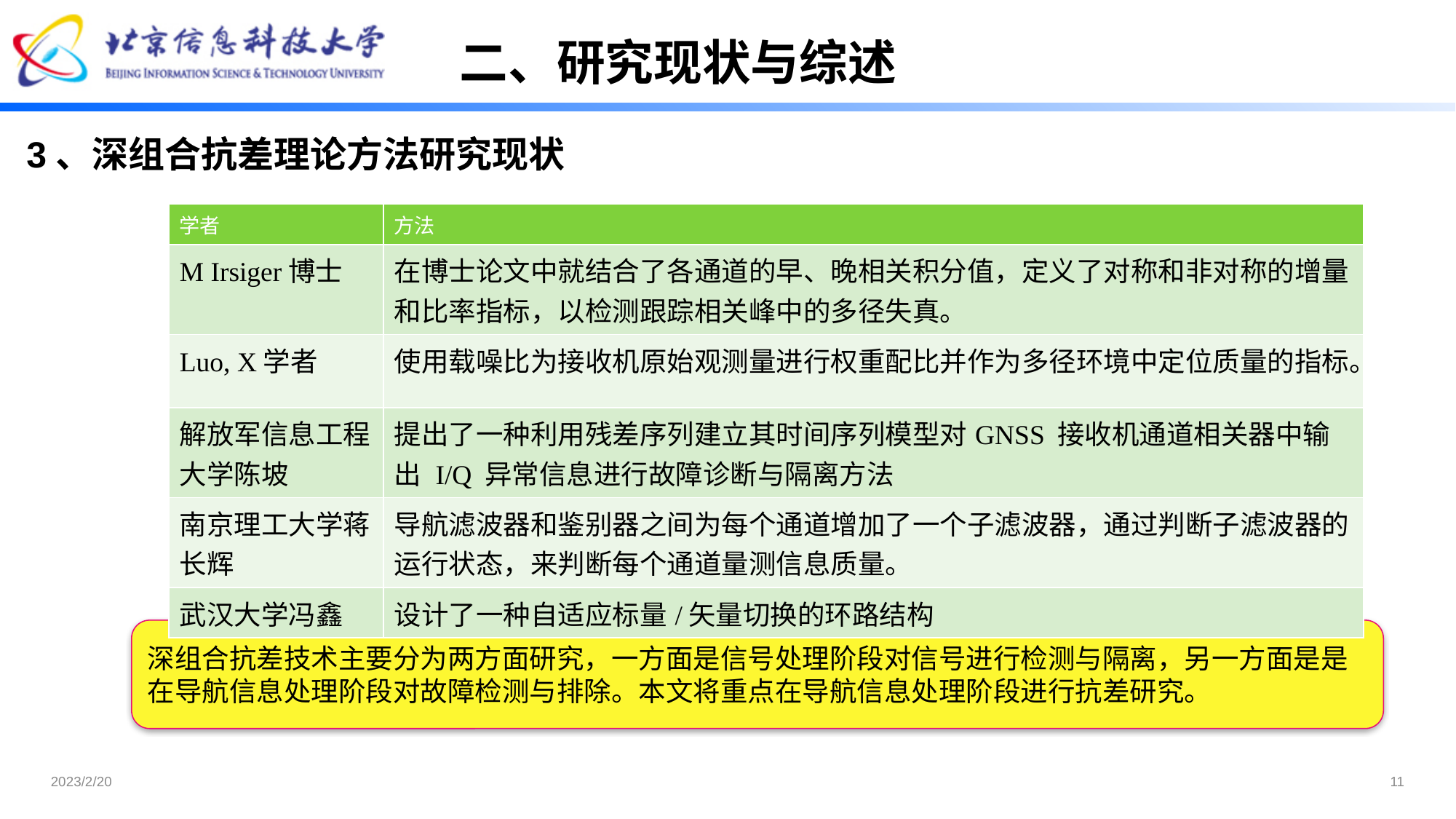

二、研究现状与综述
3、深组合抗差理论方法研究现状
| 学者 | 方法 |
| --- | --- |
| M Irsiger博士 | 在博士论文中就结合了各通道的早、晚相关积分值，定义了对称和非对称的增量和比率指标，以检测跟踪相关峰中的多径失真。 |
| Luo, X学者 | 使用载噪比为接收机原始观测量进行权重配比并作为多径环境中定位质量的指标。 |
| 解放军信息工程大学陈坡 | 提出了一种利用残差序列建立其时间序列模型对GNSS 接收机通道相关器中输出 I/Q 异常信息进行故障诊断与隔离方法 |
| 南京理工大学蒋长辉 | 导航滤波器和鉴别器之间为每个通道增加了一个子滤波器，通过判断子滤波器的运行状态，来判断每个通道量测信息质量。 |
| 武汉大学冯鑫 | 设计了一种自适应标量/矢量切换的环路结构 |
深组合抗差技术主要分为两方面研究，一方面是信号处理阶段对信号进行检测与隔离，另一方面是是在导航信息处理阶段对故障检测与排除。本文将重点在导航信息处理阶段进行抗差研究。
2023/2/20
11